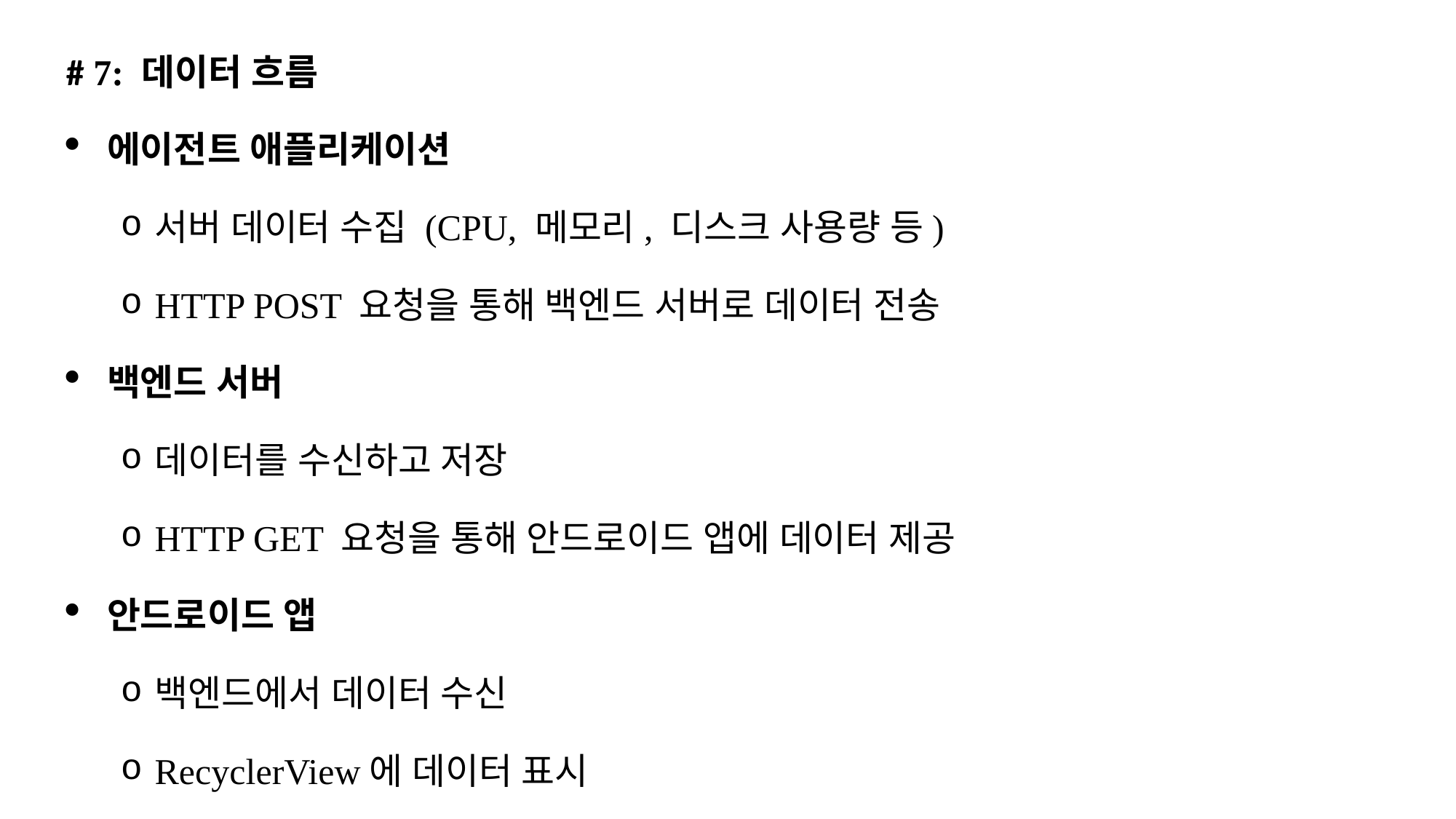

# 7: 데이터 흐름
에이전트 애플리케이션
서버 데이터 수집 (CPU, 메모리, 디스크 사용량 등)
HTTP POST 요청을 통해 백엔드 서버로 데이터 전송
백엔드 서버
데이터를 수신하고 저장
HTTP GET 요청을 통해 안드로이드 앱에 데이터 제공
안드로이드 앱
백엔드에서 데이터 수신
RecyclerView에 데이터 표시